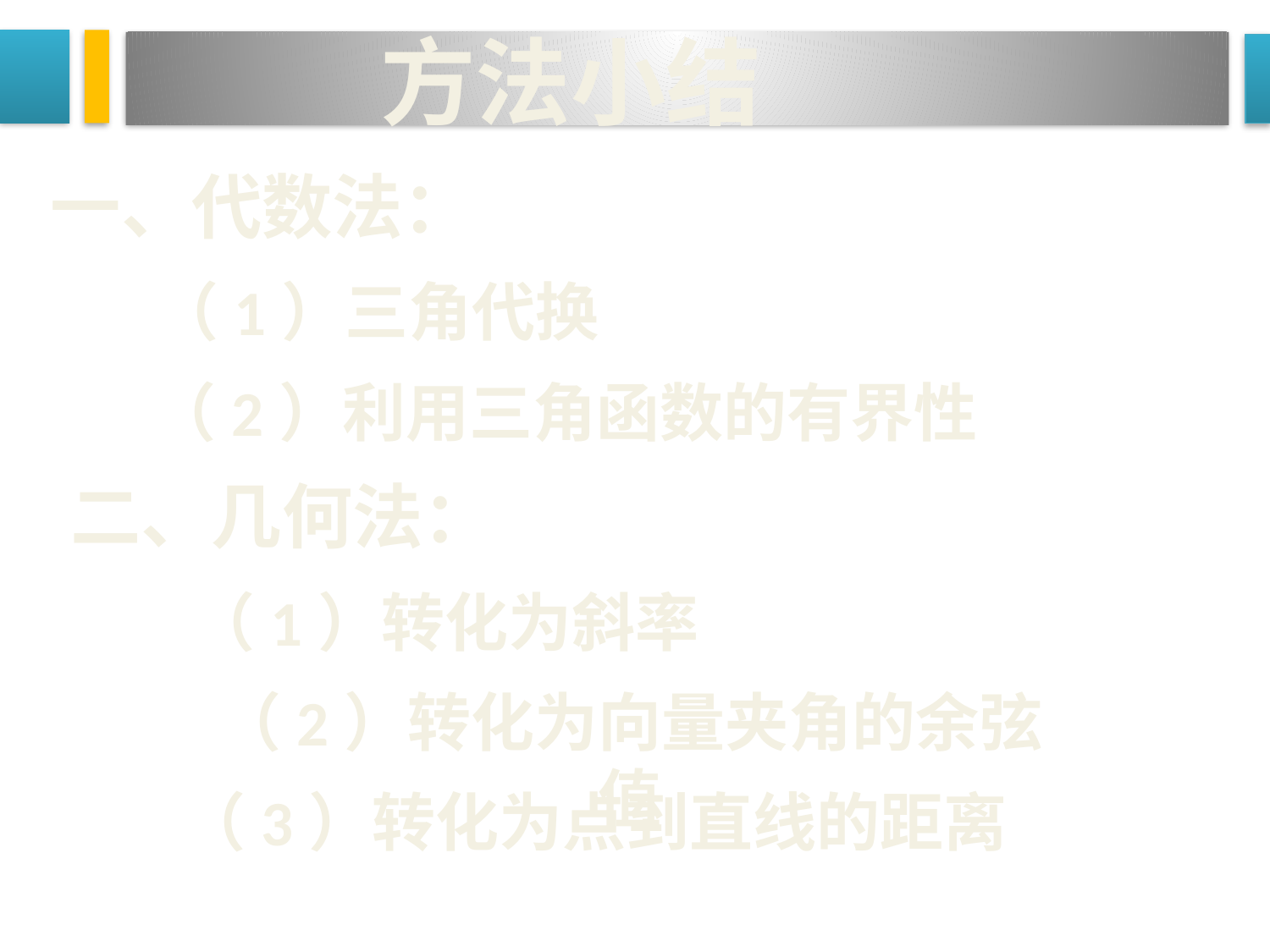

方法小结

一、代数法：
（1）三角代换
（2）利用三角函数的有界性
二、几何法：
（1）转化为斜率
（2）转化为向量夹角的余弦值
（3）转化为点到直线的距离